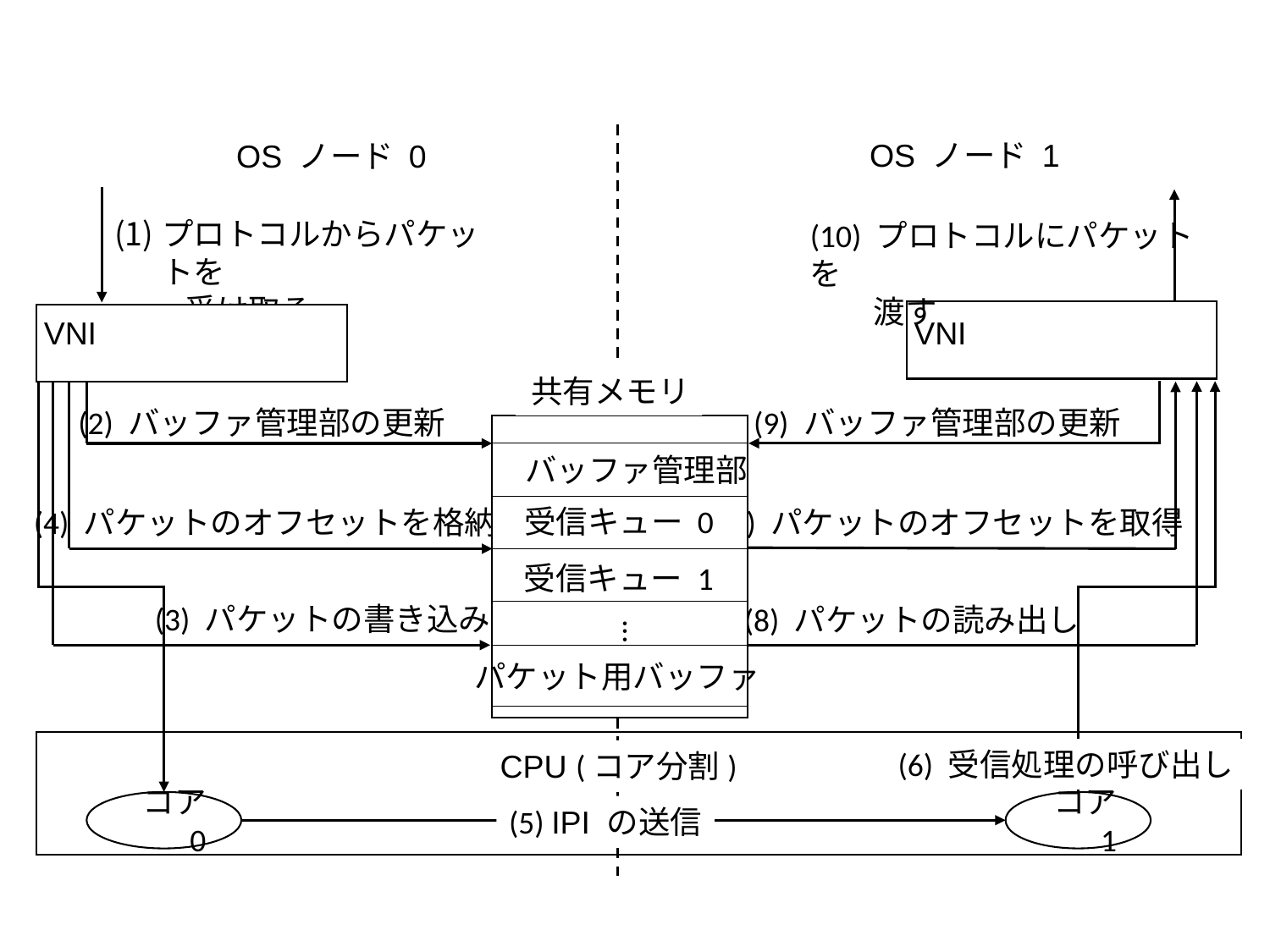

プロトコルからパケットを
　　 受け取る
(10) プロトコルにパケットを
　　渡す

VNI

VNI
共有メモリ

バッファ管理部
受信キュー 0
受信キュー 1
パケット用バッファ
(2) バッファ管理部の更新
(9) バッファ管理部の更新
(4) パケットのオフセットを格納
(7) パケットのオフセットを取得
(3) パケットの書き込み
(8) パケットの読み出し

(6) 受信処理の呼び出し
CPU (コア分割)
コア 0
コア 1
(5) IPI の送信
OS ノード 1
OS ノード 0
...